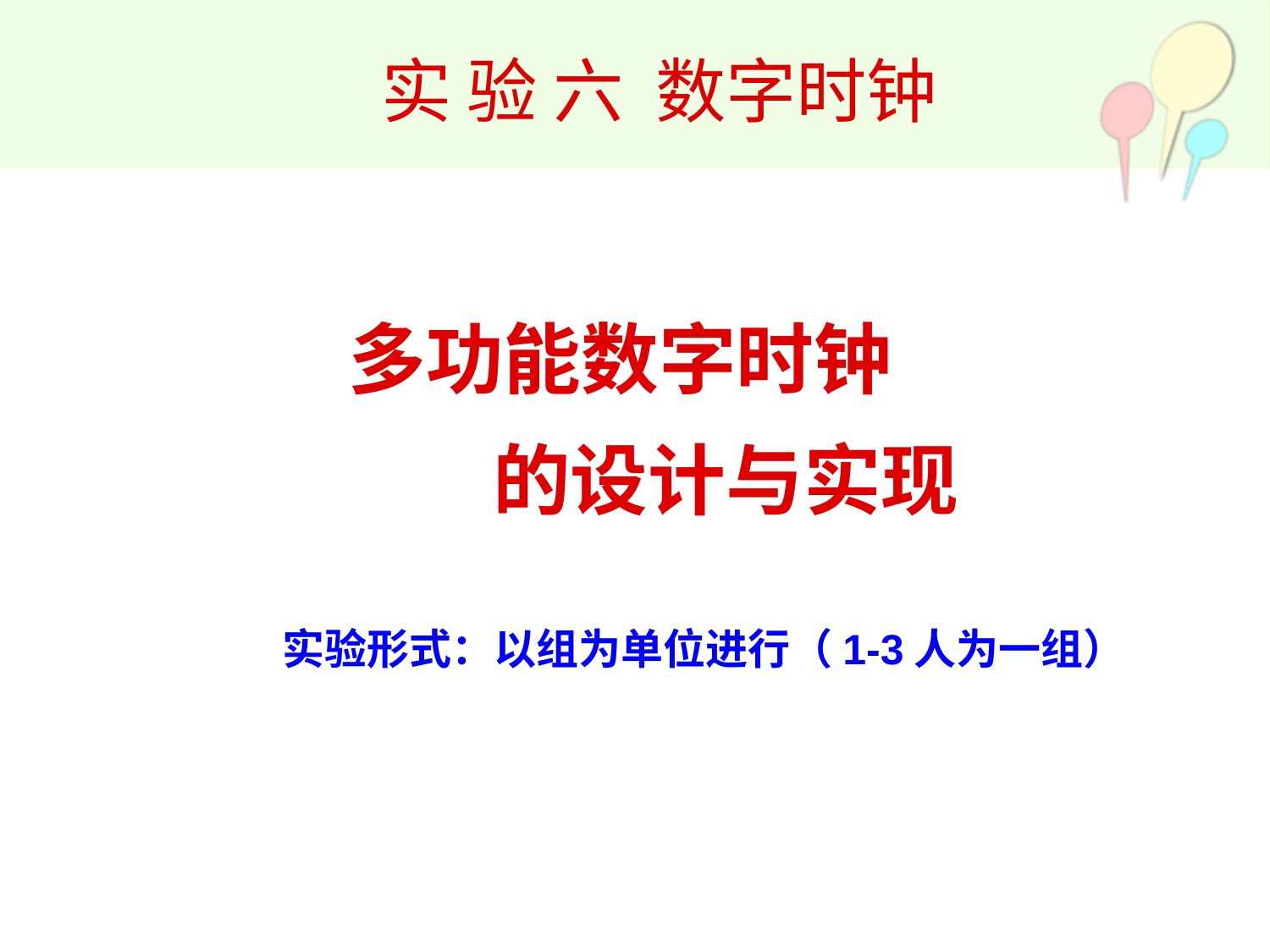

实 验 六  数字时钟
多功能数字时钟
           的设计与实现
实验形式：以组为单位进行（1-3人为一组）